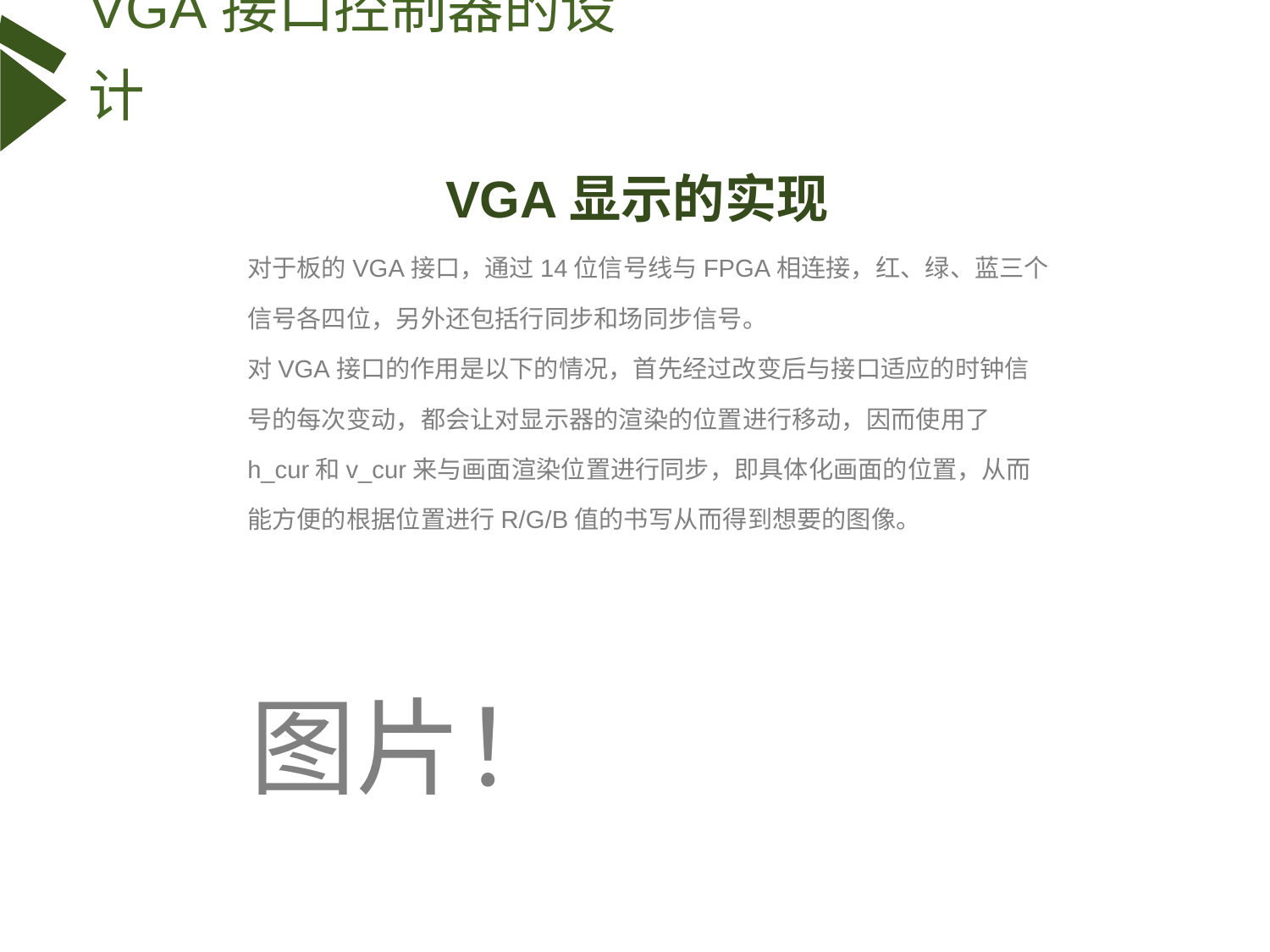

VGA接口控制器的设计

VGA显示的实现
对于板的VGA接口，通过14位信号线与FPGA相连接，红、绿、蓝三个信号各四位，另外还包括行同步和场同步信号。
对VGA接口的作用是以下的情况，首先经过改变后与接口适应的时钟信号的每次变动，都会让对显示器的渲染的位置进行移动，因而使用了h_cur和v_cur来与画面渲染位置进行同步，即具体化画面的位置，从而能方便的根据位置进行R/G/B值的书写从而得到想要的图像。
  图片！